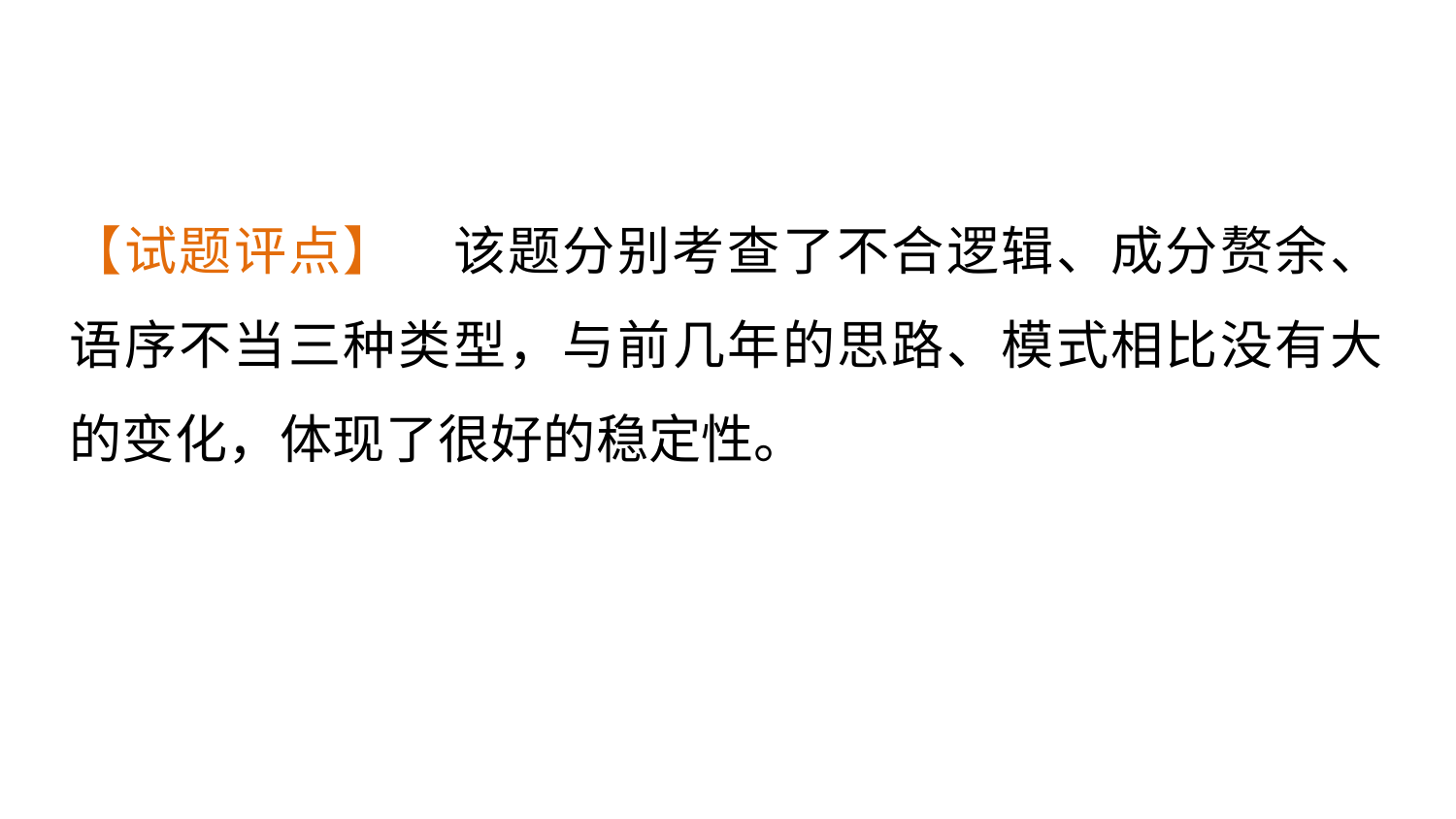

【试题评点】　该题分别考查了不合逻辑、成分赘余、语序不当三种类型，与前几年的思路、模式相比没有大的变化，体现了很好的稳定性。